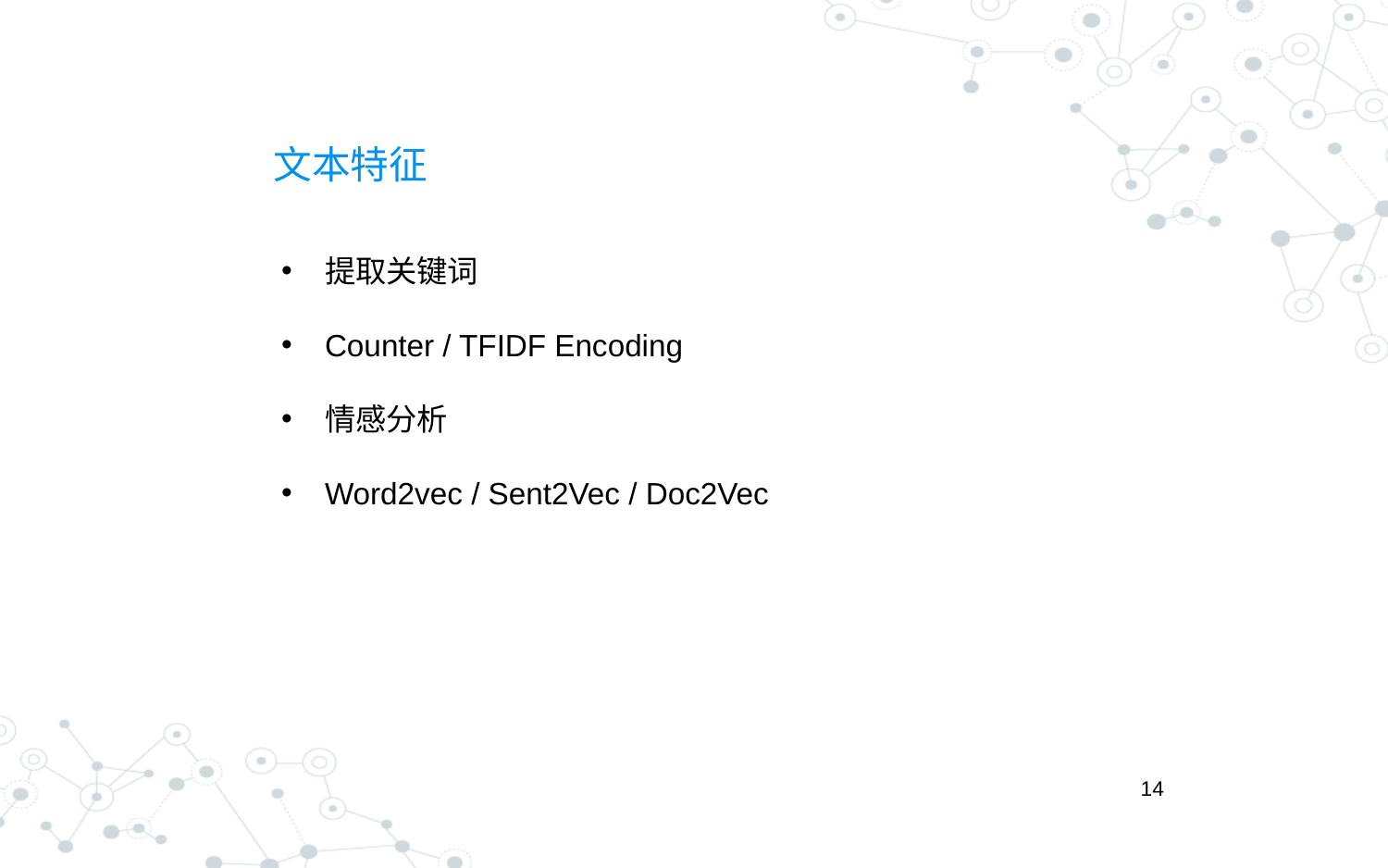

# 文本特征
提取关键词

Counter / TFIDF Encoding

情感分析

Word2vec / Sent2Vec / Doc2Vec
14